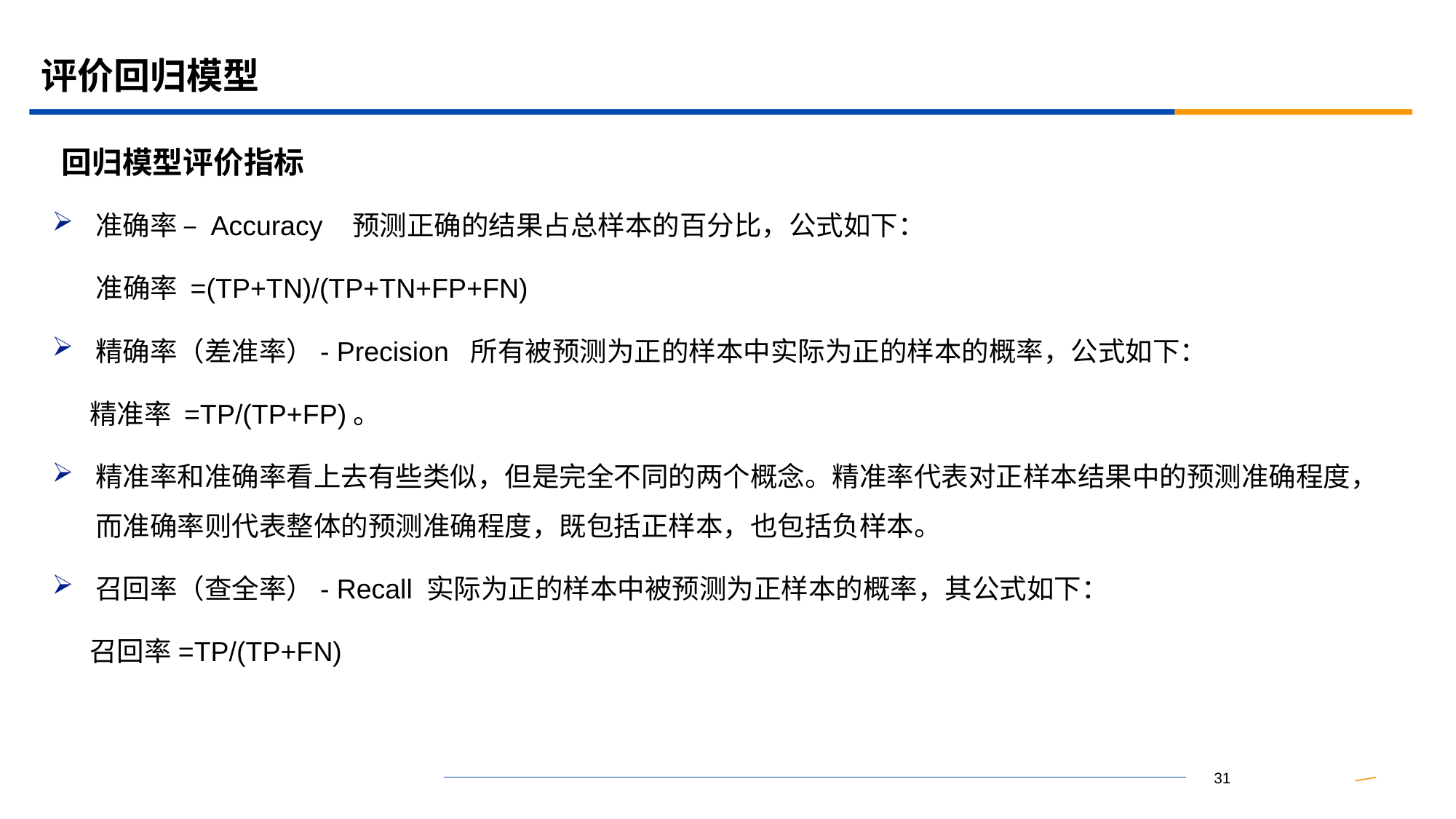

# 评价回归模型
回归模型评价指标
准确率 – Accuracy   预测正确的结果占总样本的百分比，公式如下：
      准确率 =(TP+TN)/(TP+TN+FP+FN)
精确率（差准率）- Precision  所有被预测为正的样本中实际为正的样本的概率，公式如下：
     精准率 =TP/(TP+FP)。
精准率和准确率看上去有些类似，但是完全不同的两个概念。精准率代表对正样本结果中的预测准确程度，而准确率则代表整体的预测准确程度，既包括正样本，也包括负样本。
召回率（查全率）- Recall 实际为正的样本中被预测为正样本的概率，其公式如下：
     召回率=TP/(TP+FN)